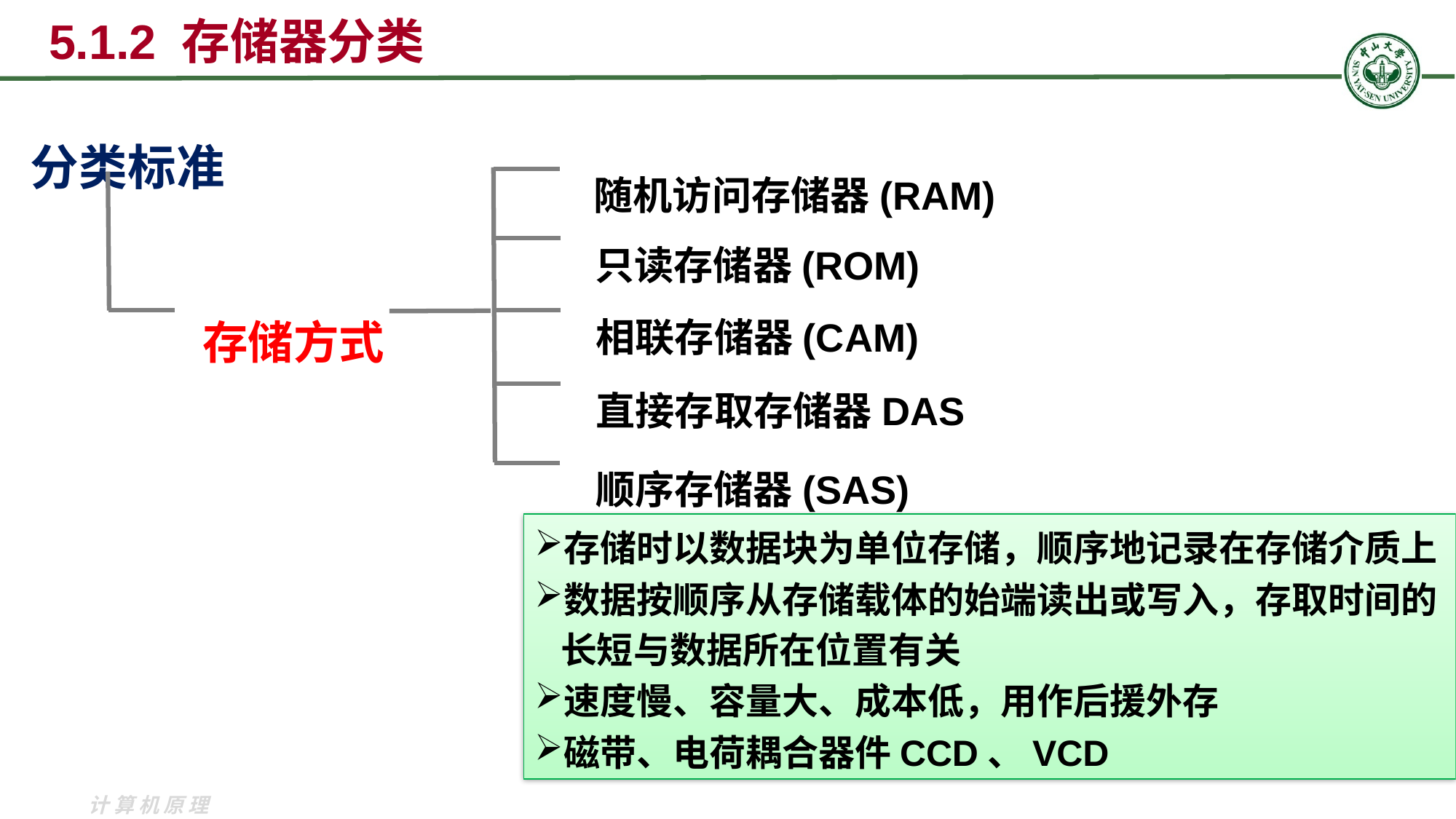

5.1.2 存储器分类
分类标准
随机访问存储器(RAM)
只读存储器(ROM)
存储方式
相联存储器(CAM)
直接存取存储器DAS
顺序存储器(SAS)
存储时以数据块为单位存储，顺序地记录在存储介质上
数据按顺序从存储载体的始端读出或写入，存取时间的长短与数据所在位置有关
速度慢、容量大、成本低，用作后援外存
磁带、电荷耦合器件CCD、VCD